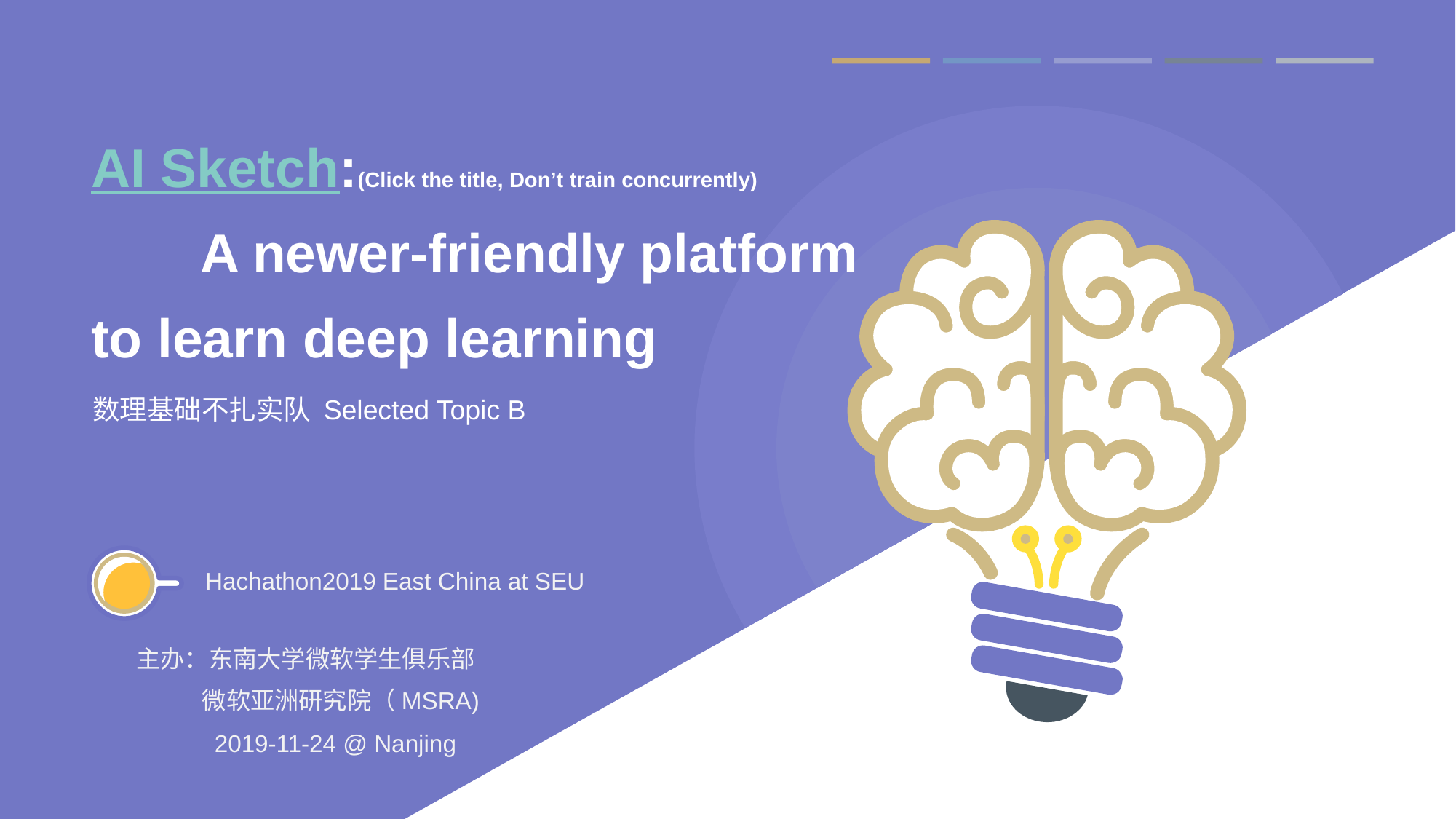

# AI Sketch:(Click the title, Don’t train concurrently) A newer-friendly platform to learn deep learning
数理基础不扎实队 Selected Topic B
Hachathon2019 East China at SEU
主办：东南大学微软学生俱乐部
           微软亚洲研究院（MSRA)

2019-11-24 @ Nanjing